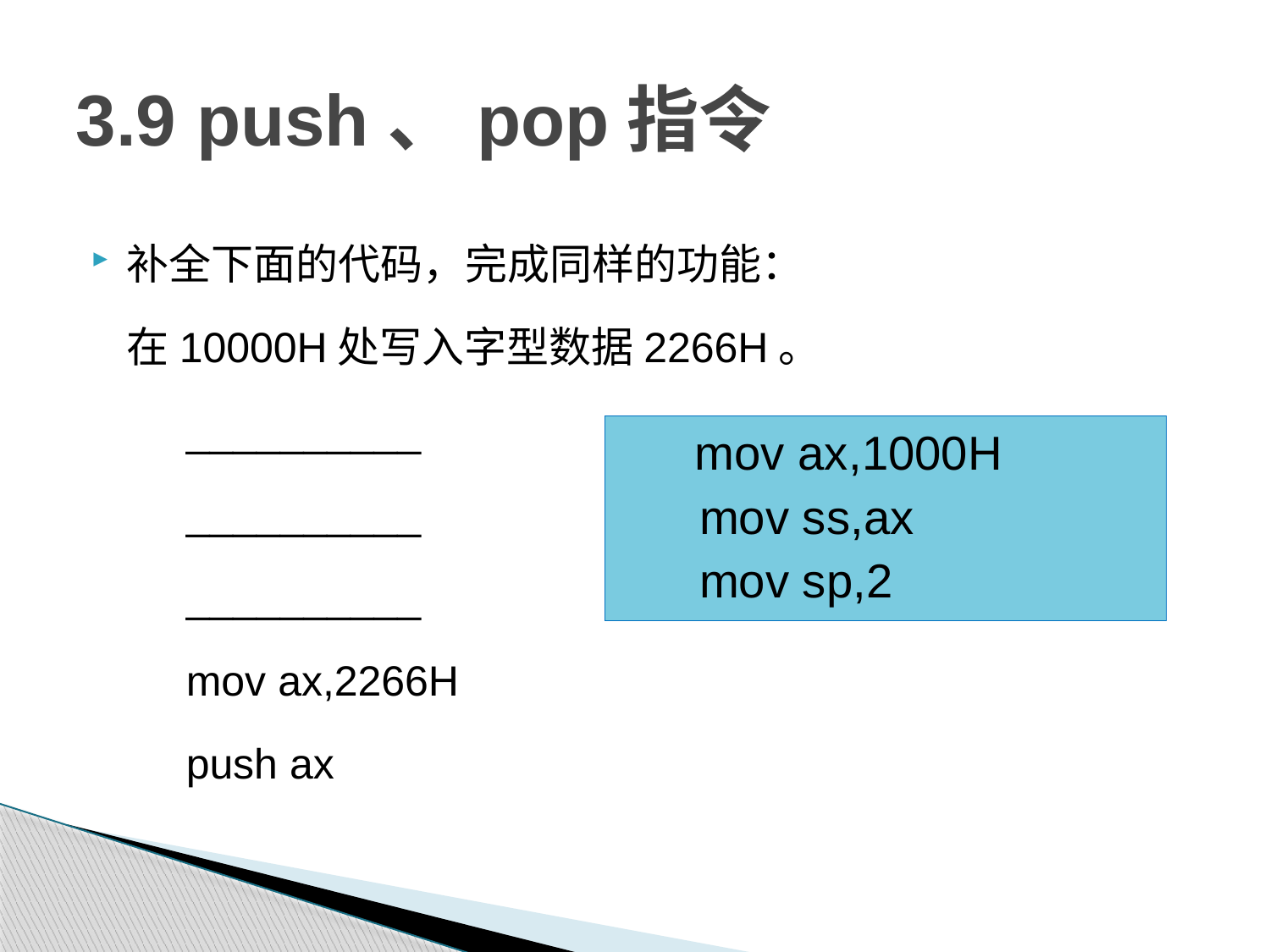

# 3.9 push、pop指令
补全下面的代码，完成同样的功能：
	在10000H处写入字型数据2266H。
        __________
        __________
        __________
        mov ax,2266H
        push ax
	  mov ax,1000H
     mov ss,ax
     mov sp,2